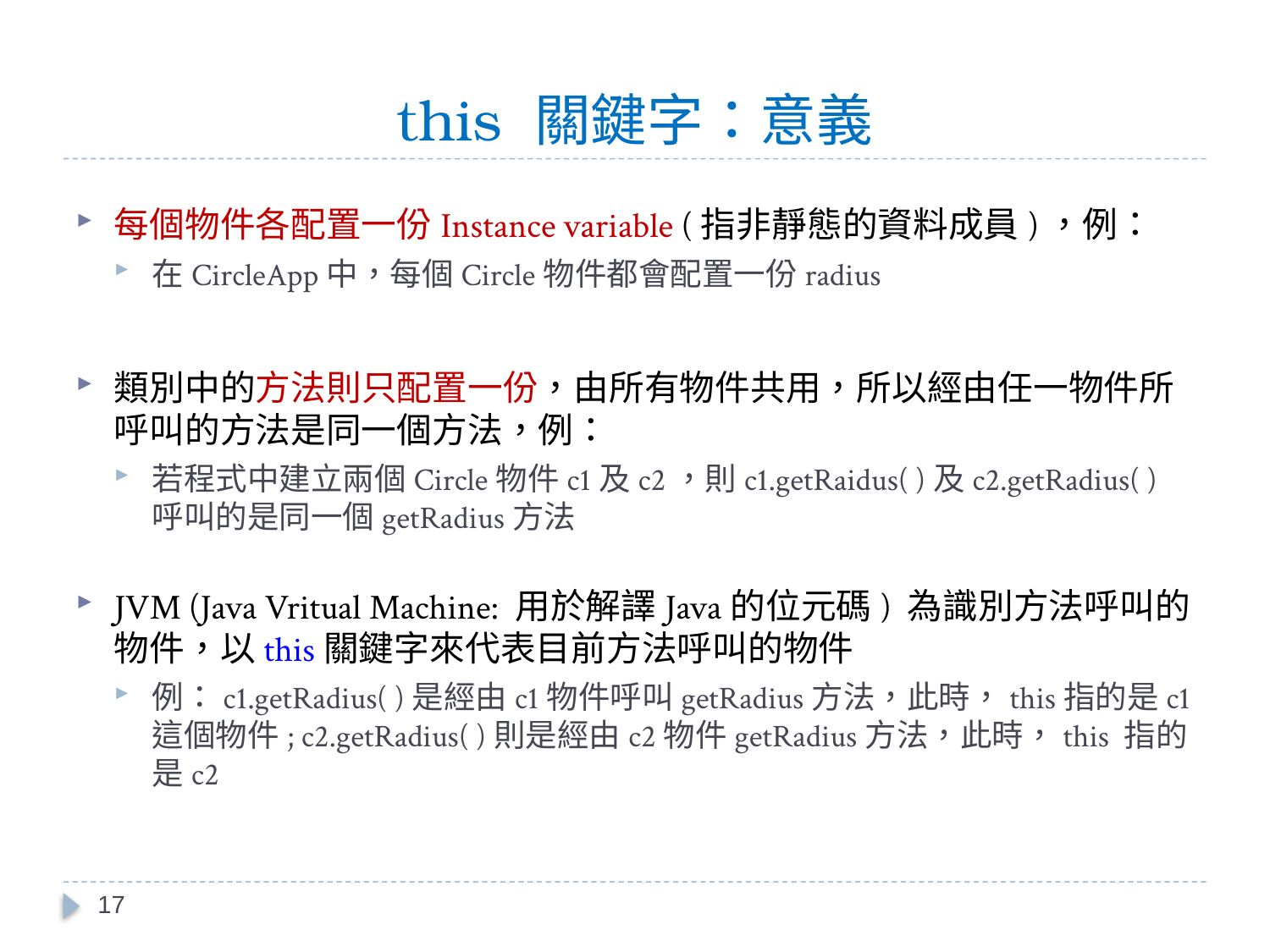

# this 關鍵字：意義
每個物件各配置一份Instance variable (指非靜態的資料成員)，例：
在CircleApp中，每個Circle物件都會配置一份radius

類別中的方法則只配置一份，由所有物件共用，所以經由任一物件所呼叫的方法是同一個方法，例：
若程式中建立兩個Circle物件c1及c2，則c1.getRaidus( )及c2.getRadius( )呼叫的是同一個getRadius方法
JVM (Java Vritual Machine: 用於解譯Java的位元碼) 為識別方法呼叫的物件，以this關鍵字來代表目前方法呼叫的物件
例：c1.getRadius( )是經由c1物件呼叫getRadius方法，此時，this指的是c1這個物件; c2.getRadius( )則是經由c2物件getRadius方法，此時，this 指的是c2

17